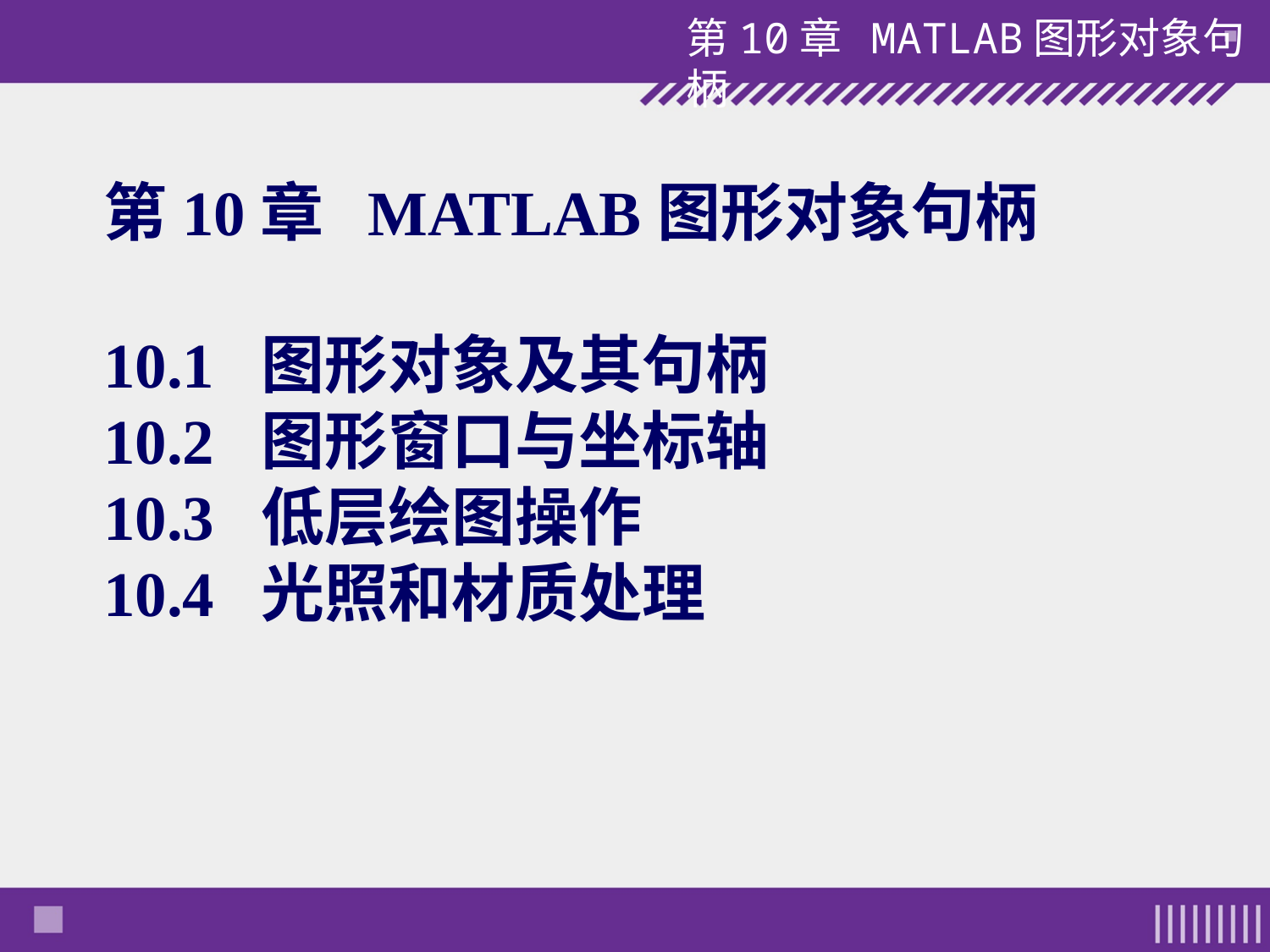

第10章  MATLAB图形对象句柄

10.1  图形对象及其句柄
10.2  图形窗口与坐标轴
10.3  低层绘图操作
10.4  光照和材质处理